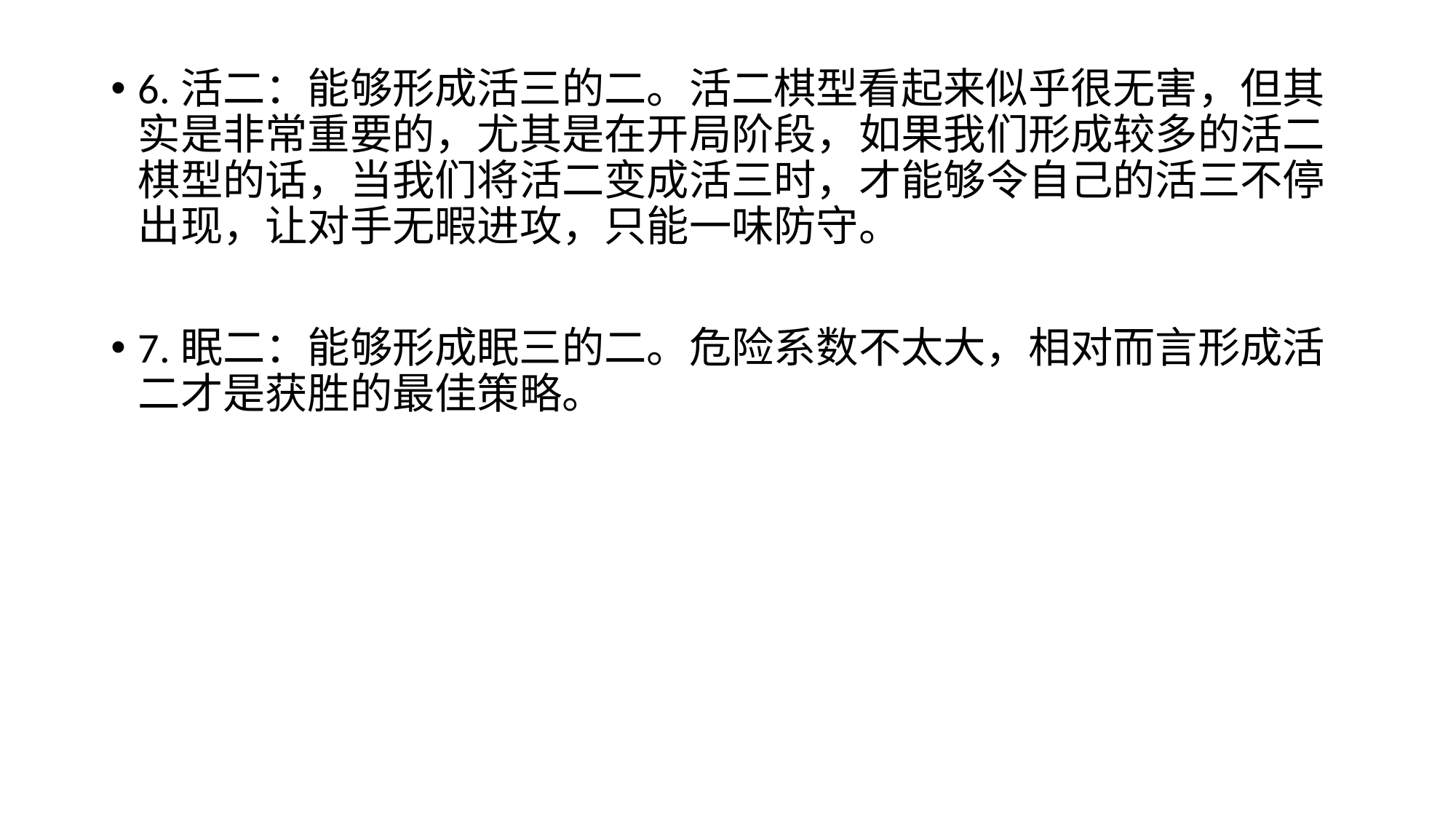

6.活二：能够形成活三的二。活二棋型看起来似乎很无害，但其实是非常重要的，尤其是在开局阶段，如果我们形成较多的活二棋型的话，当我们将活二变成活三时，才能够令自己的活三不停出现，让对手无暇进攻，只能一味防守。

7.眠二：能够形成眠三的二。危险系数不太大，相对而言形成活二才是获胜的最佳策略。